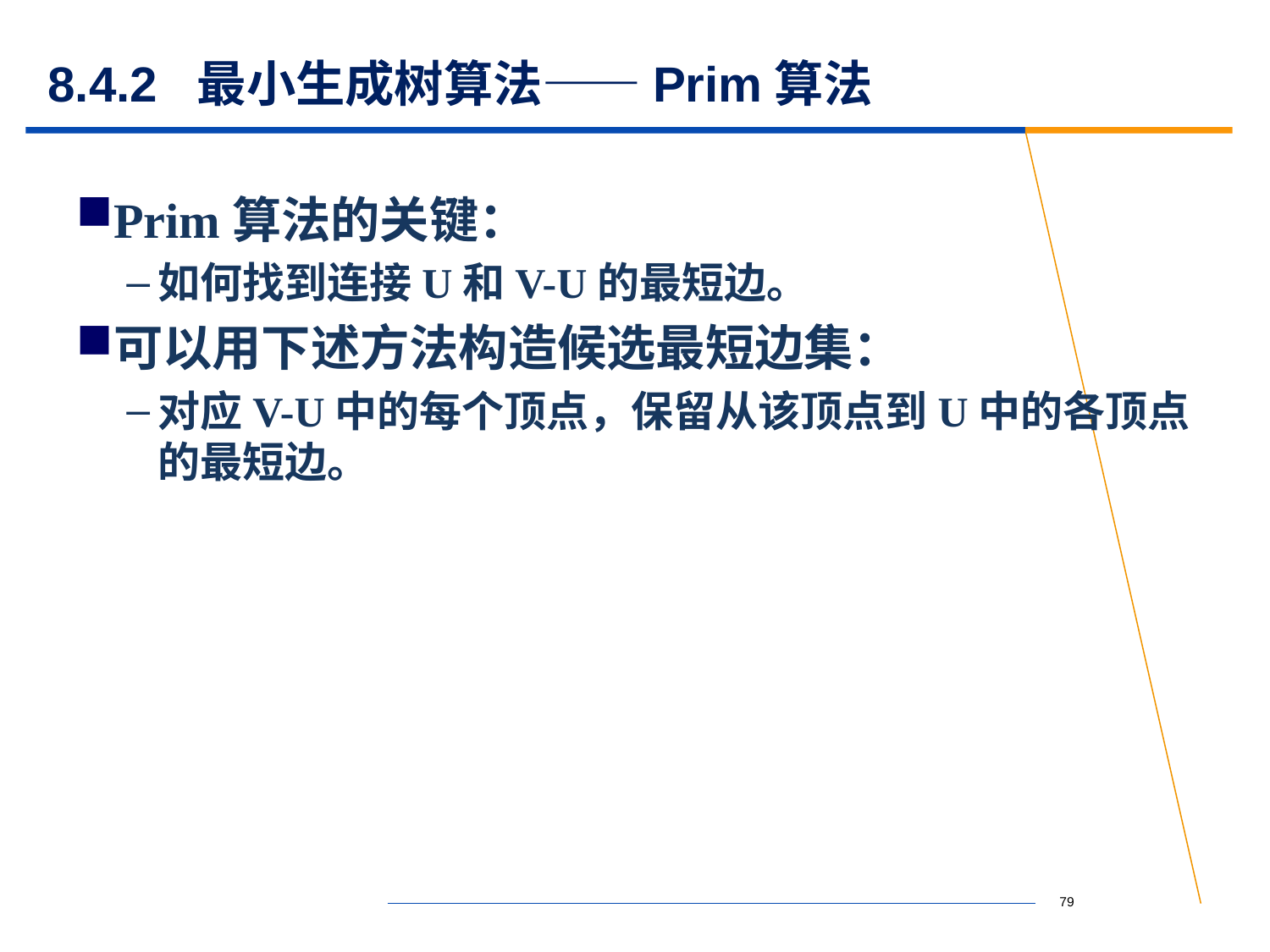

# 8.4.2  最小生成树算法——Prim算法
Prim算法的关键：
如何找到连接U和V-U的最短边。
可以用下述方法构造候选最短边集：
对应V-U中的每个顶点，保留从该顶点到U中的各顶点的最短边。